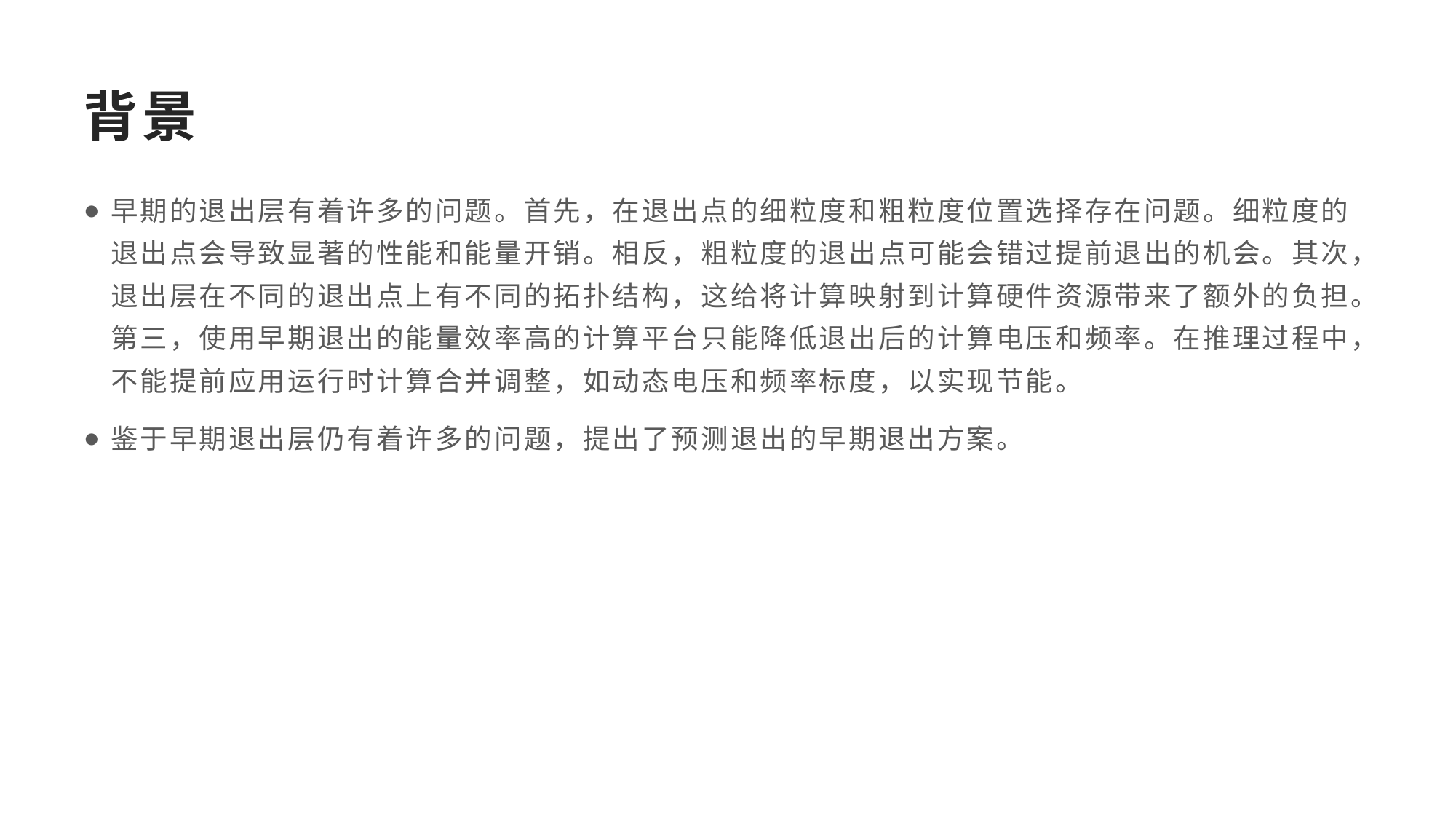

# 背景
早期的退出层有着许多的问题。首先，在退出点的细粒度和粗粒度位置选择存在问题。细粒度的退出点会导致显著的性能和能量开销。相反，粗粒度的退出点可能会错过提前退出的机会。其次，退出层在不同的退出点上有不同的拓扑结构，这给将计算映射到计算硬件资源带来了额外的负担。第三，使用早期退出的能量效率高的计算平台只能降低退出后的计算电压和频率。在推理过程中，不能提前应用运行时计算合并调整，如动态电压和频率标度，以实现节能。
鉴于早期退出层仍有着许多的问题，提出了预测退出的早期退出方案。